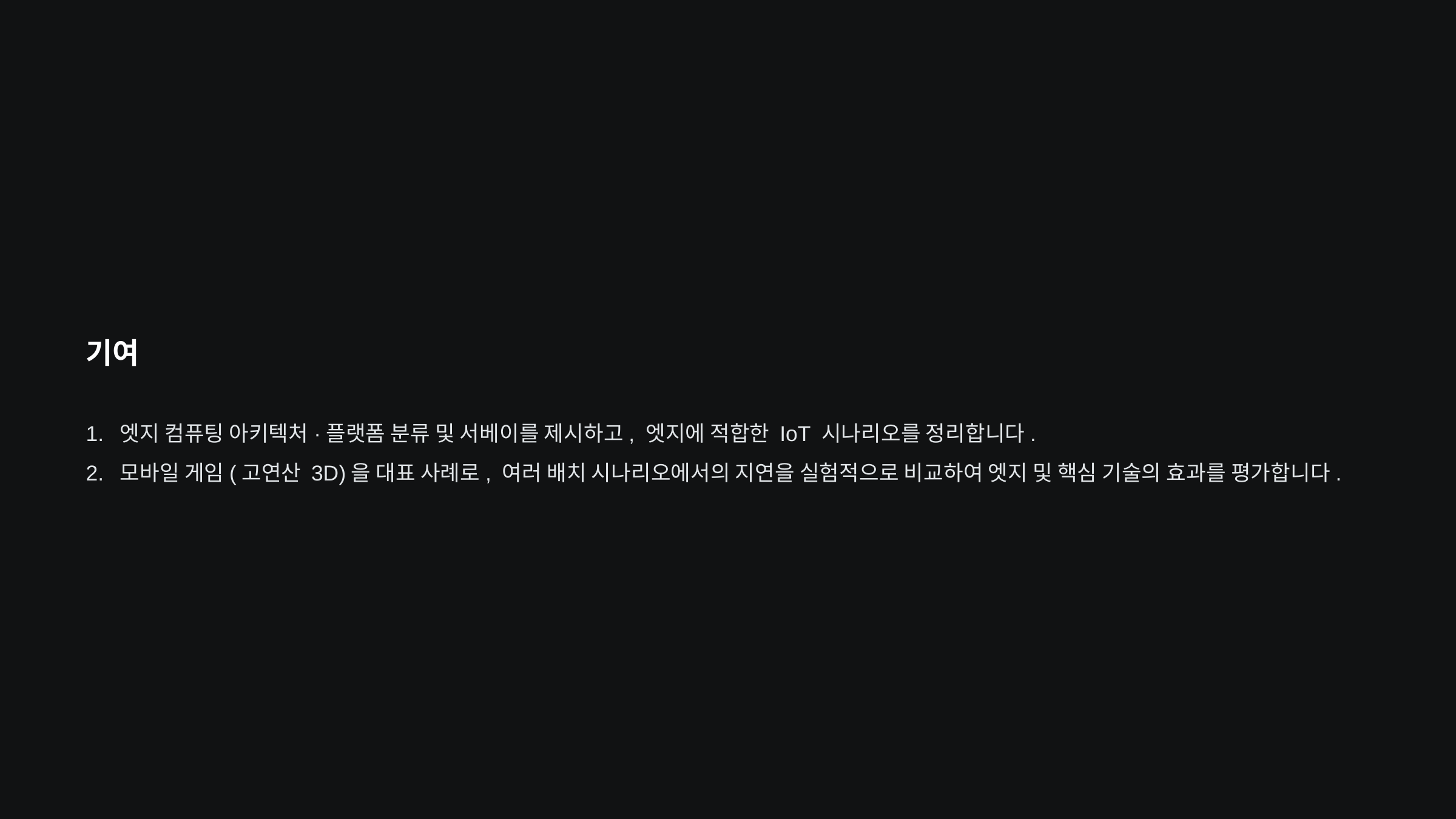

기여
엣지 컴퓨팅 아키텍처·플랫폼 분류 및 서베이를 제시하고, 엣지에 적합한 IoT 시나리오를 정리합니다.
모바일 게임(고연산 3D)을 대표 사례로, 여러 배치 시나리오에서의 지연을 실험적으로 비교하여 엣지 및 핵심 기술의 효과를 평가합니다.